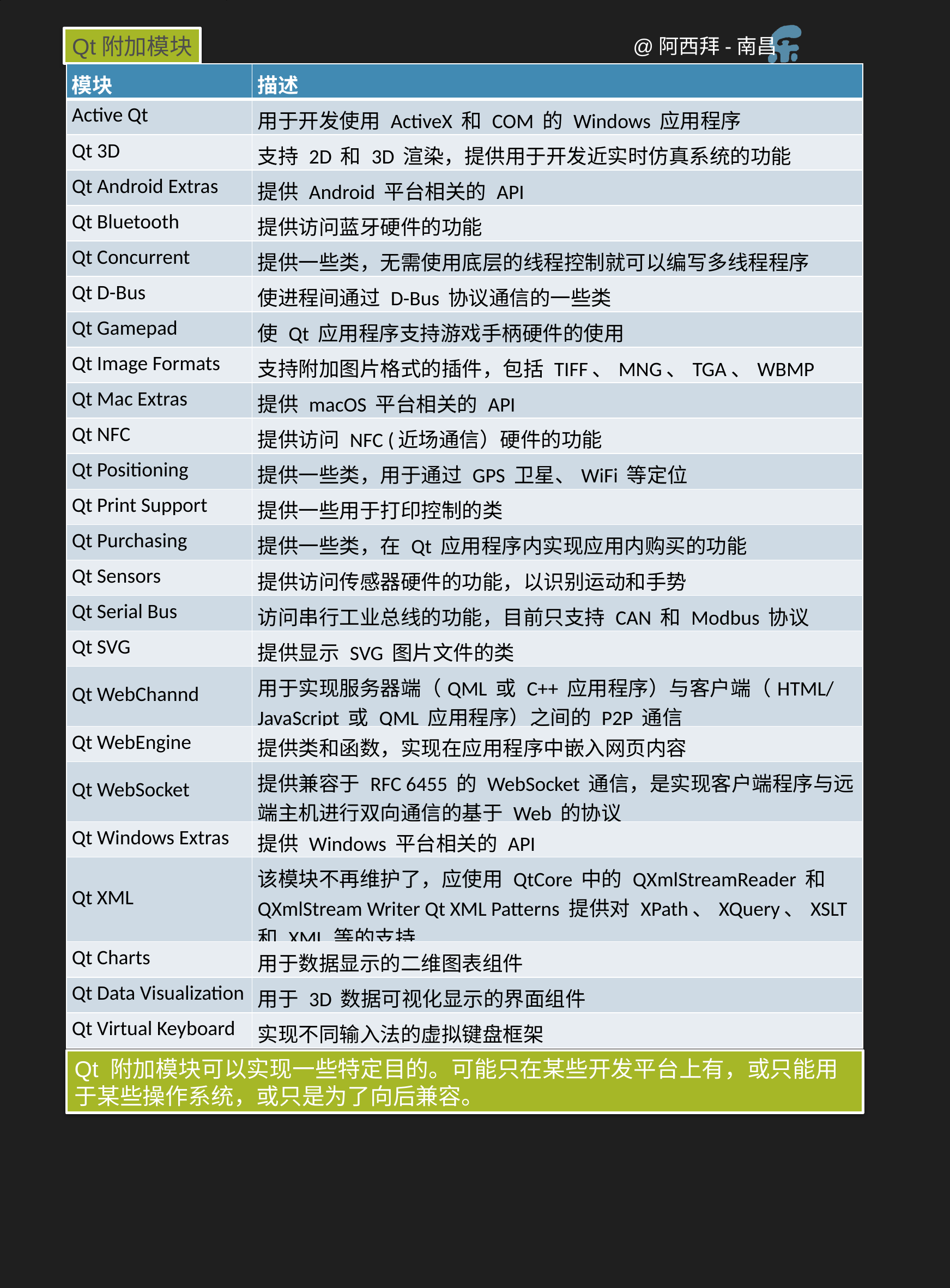

Qt附加模块
| 模块 | 描述 |
| --- | --- |
| Active Qt | 用于开发使用 ActiveX 和 COM 的 Windows 应用程序 |
| Qt 3D | 支持 2D 和 3D 渲染，提供用于开发近实时仿真系统的功能 |
| Qt Android Extras | 提供 Android 平台相关的 API |
| Qt Bluetooth | 提供访问蓝牙硬件的功能 |
| Qt Concurrent | 提供一些类，无需使用底层的线程控制就可以编写多线程程序 |
| Qt D-Bus | 使进程间通过 D-Bus 协议通信的一些类 |
| Qt Gamepad | 使 Qt 应用程序支持游戏手柄硬件的使用 |
| Qt Image Formats | 支持附加图片格式的插件，包括 TIFF、MNG、TGA、WBMP |
| Qt Mac Extras | 提供 macOS 平台相关的 API |
| Qt NFC | 提供访问 NFC (近场通信）硬件的功能 |
| Qt Positioning | 提供一些类，用于通过 GPS 卫星、WiFi 等定位 |
| Qt Print Support | 提供一些用于打印控制的类 |
| Qt Purchasing | 提供一些类，在 Qt 应用程序内实现应用内购买的功能 |
| Qt Sensors | 提供访问传感器硬件的功能，以识别运动和手势 |
| Qt Serial Bus | 访问串行工业总线的功能，目前只支持 CAN 和 Modbus 协议 |
| Qt SVG | 提供显示 SVG 图片文件的类 |
| Qt WebChannd | 用于实现服务器端（QML 或 C++ 应用程序）与客户端（HTML/JavaScript 或 QML 应用程序）之间的 P2P 通信 |
| Qt WebEngine | 提供类和函数，实现在应用程序中嵌入网页内容 |
| Qt WebSocket | 提供兼容于 RFC 6455 的 WebSocket 通信，是实现客户端程序与远端主机进行双向通信的基于 Web 的协议 |
| Qt Windows Extras | 提供 Windows 平台相关的 API |
| Qt XML | 该模块不再维护了，应使用 QtCore 中的 QXmlStreamReader 和 QXmlStream Writer Qt XML Patterns 提供对 XPath、XQuery、XSLT 和 XML 等的支持 |
| Qt Charts | 用于数据显示的二维图表组件 |
| Qt Data Visualization | 用于 3D 数据可视化显示的界面组件 |
| Qt Virtual Keyboard | 实现不同输入法的虚拟键盘框架 |
Qt 附加模块可以实现一些特定目的。可能只在某些开发平台上有，或只能用于某些操作系统，或只是为了向后兼容。